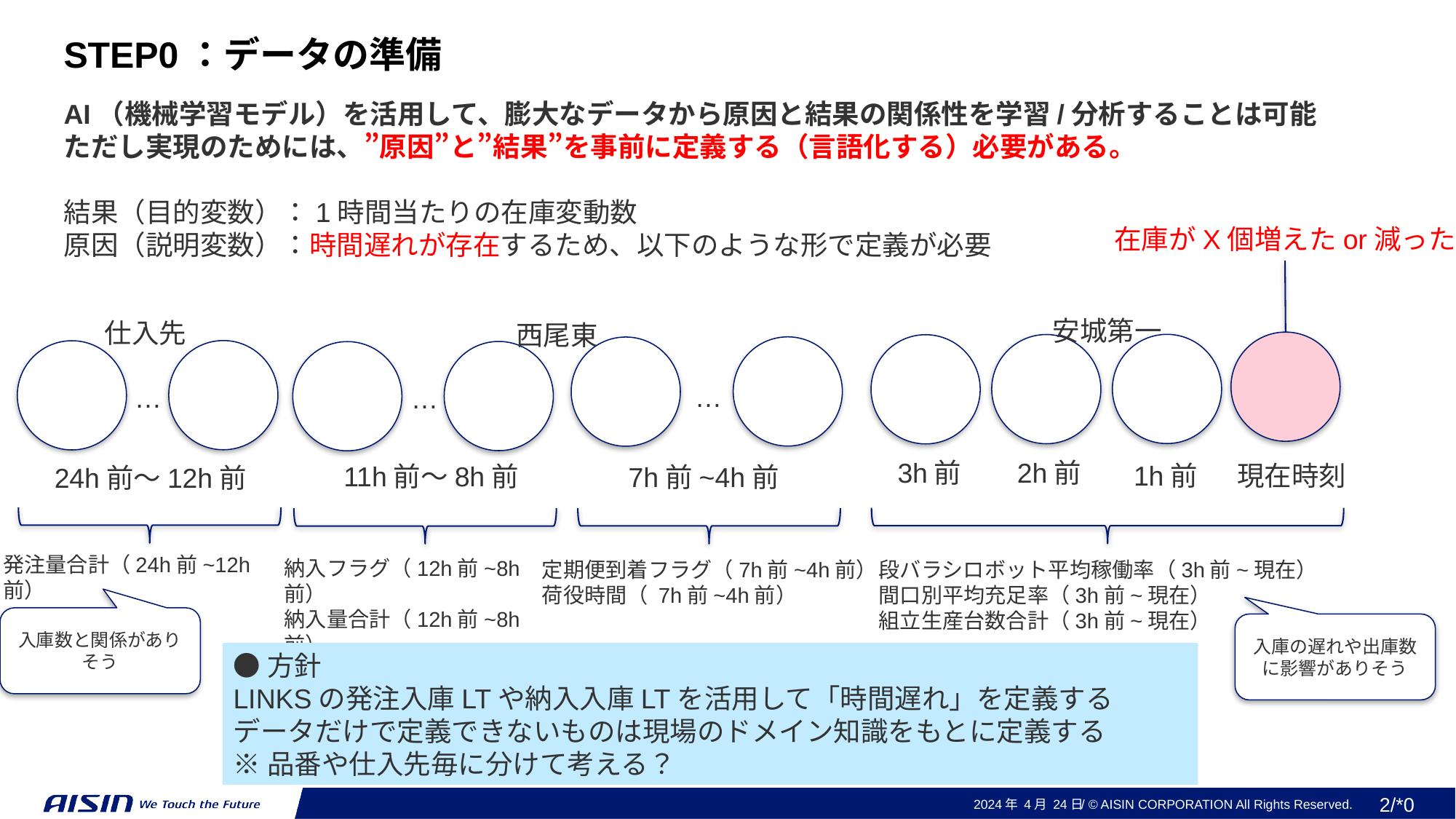

STEP0：データの準備
AI（機械学習モデル）を活用して、膨大なデータから原因と結果の関係性を学習/分析することは可能
ただし実現のためには、”原因”と”結果”を事前に定義する（言語化する）必要がある。

結果（目的変数）：1時間当たりの在庫変動数
原因（説明変数）：時間遅れが存在するため、以下のような形で定義が必要
在庫がX個増えたor減った

安城第一
仕入先
西尾東

…
…
…

2h前
3h前
現在時刻
1h前
11h前〜8h前
7h前~4h前
24h前〜12h前
発注量合計（24h前~12h前）
納入フラグ（12h前~8h前）
納入量合計（12h前~8h前）
段バラシロボット平均稼働率（3h前~現在）
間口別平均充足率（3h前~現在）
組立生産台数合計（3h前~現在）
定期便到着フラグ（7h前~4h前）
荷役時間（ 7h前~4h前）
入庫数と関係がありそう
入庫の遅れや出庫数に影響がありそう
●方針
LINKSの発注入庫LTや納入入庫LTを活用して「時間遅れ」を定義する
データだけで定義できないものは現場のドメイン知識をもとに定義する
※品番や仕入先毎に分けて考える？
2024年 4月 24日